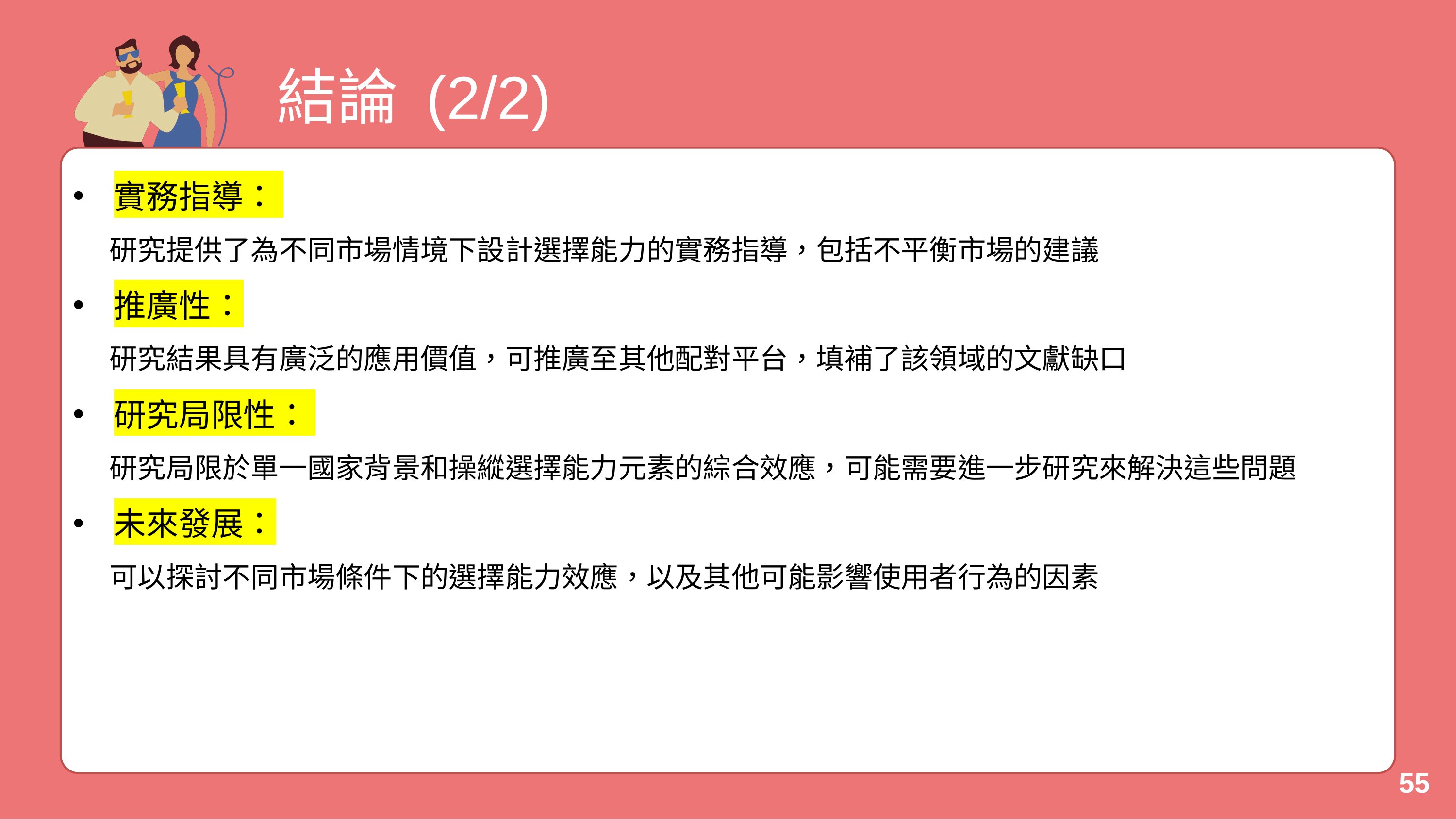

結論 (2/2)
實務指導：
研究提供了為不同市場情境下設計選擇能力的實務指導，包括不平衡市場的建議
推廣性：
研究結果具有廣泛的應用價值，可推廣至其他配對平台，填補了該領域的文獻缺口
研究局限性：
研究局限於單一國家背景和操縱選擇能力元素的綜合效應，可能需要進一步研究來解決這些問題
未來發展：
可以探討不同市場條件下的選擇能力效應，以及其他可能影響使用者行為的因素
55